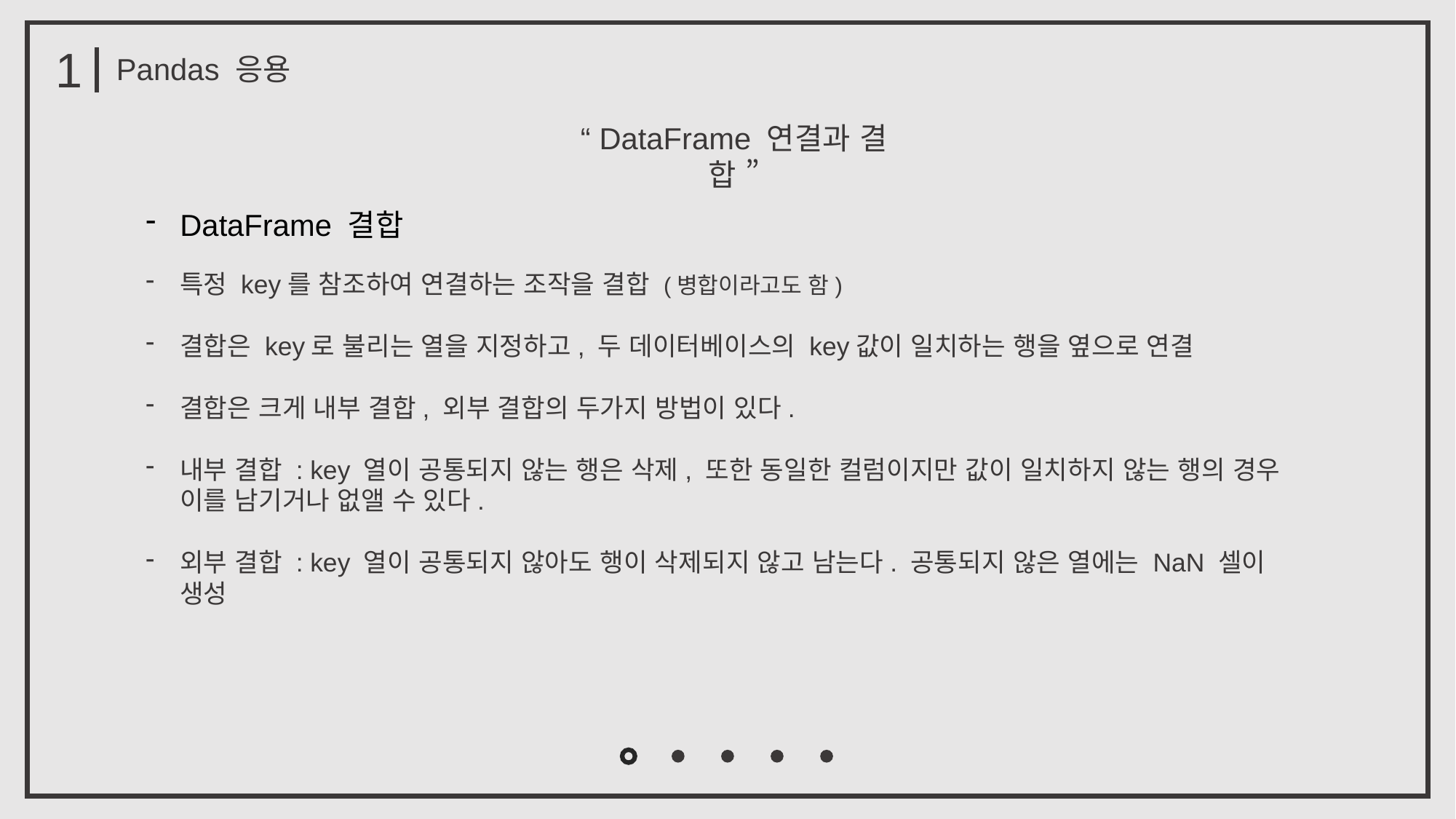

1
Pandas 응용
“ DataFrame 연결과 결합 ”
DataFrame 결합

특정 key를 참조하여 연결하는 조작을 결합 (병합이라고도 함)

결합은 key로 불리는 열을 지정하고, 두 데이터베이스의 key값이 일치하는 행을 옆으로 연결

결합은 크게 내부 결합, 외부 결합의 두가지 방법이 있다.

내부 결합 : key 열이 공통되지 않는 행은 삭제, 또한 동일한 컬럼이지만 값이 일치하지 않는 행의 경우 이를 남기거나 없앨 수 있다.

외부 결합 : key 열이 공통되지 않아도 행이 삭제되지 않고 남는다. 공통되지 않은 열에는 NaN 셀이 생성